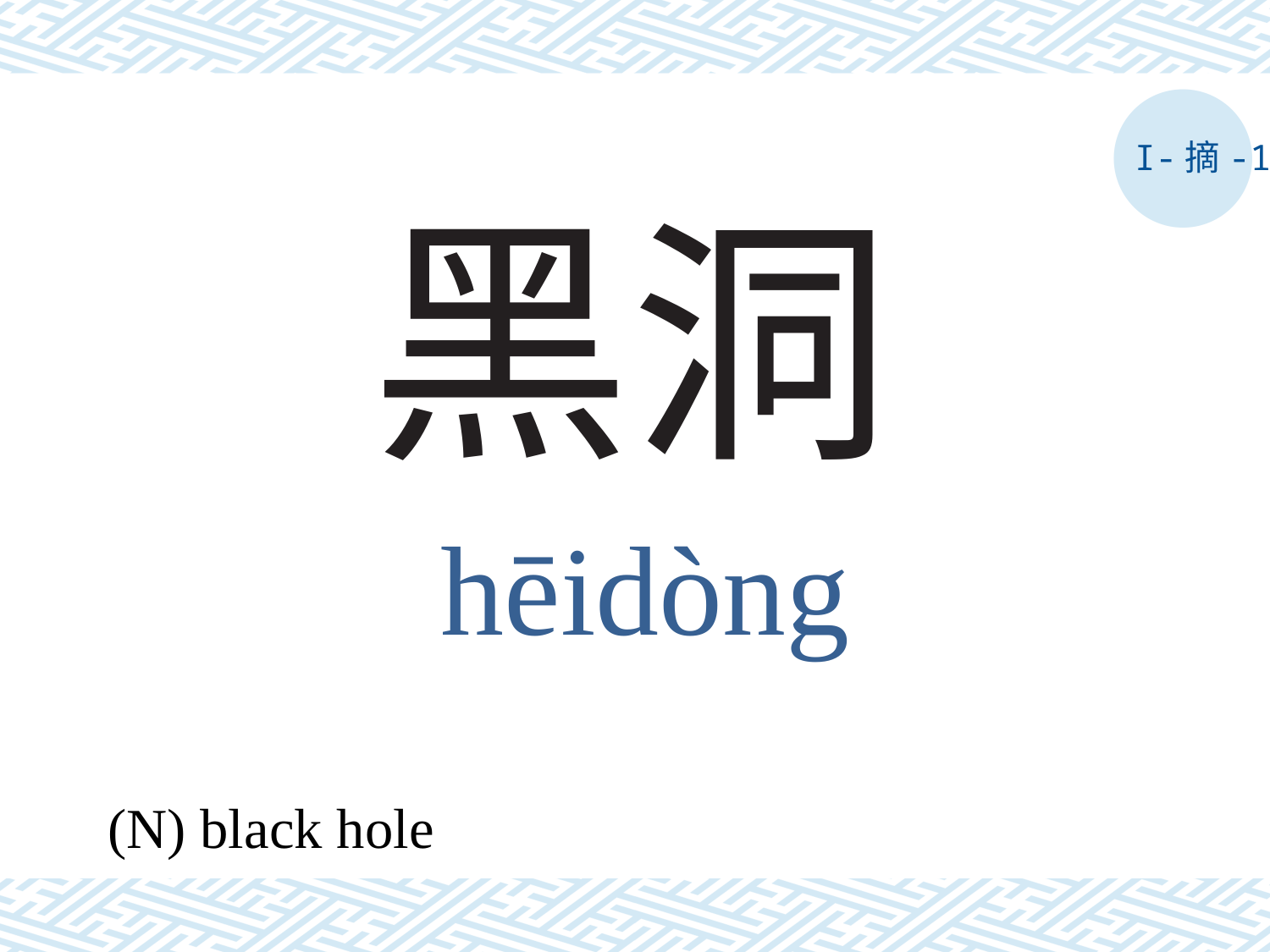

I-摘-1

# 黑洞
hēidòng
(N) black hole